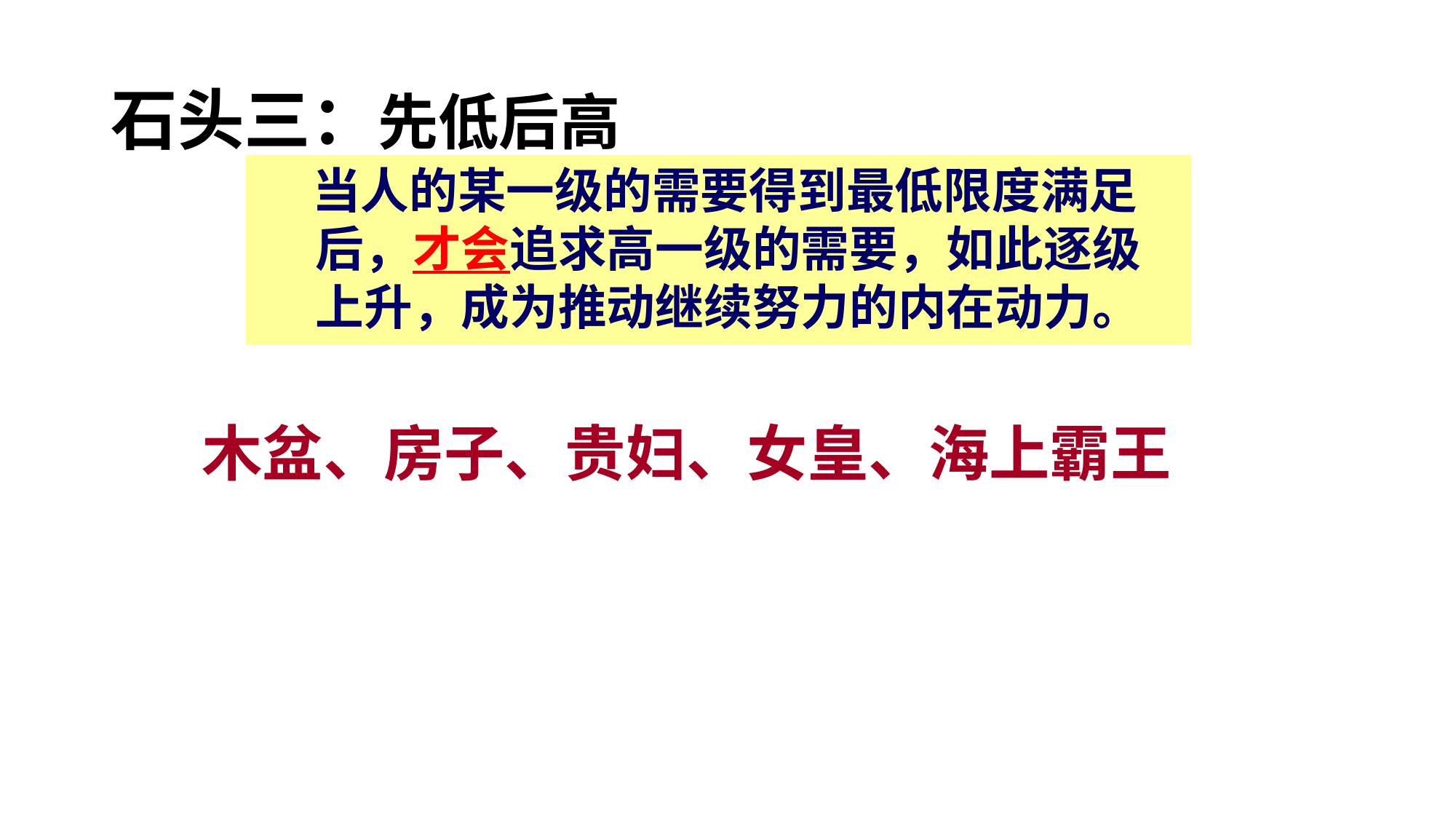

# 石头三：先低后高
    当人的某一级的需要得到最低限度满足后，才会追求高一级的需要，如此逐级上升，成为推动继续努力的内在动力。

木盆、房子、贵妇、女皇、海上霸王